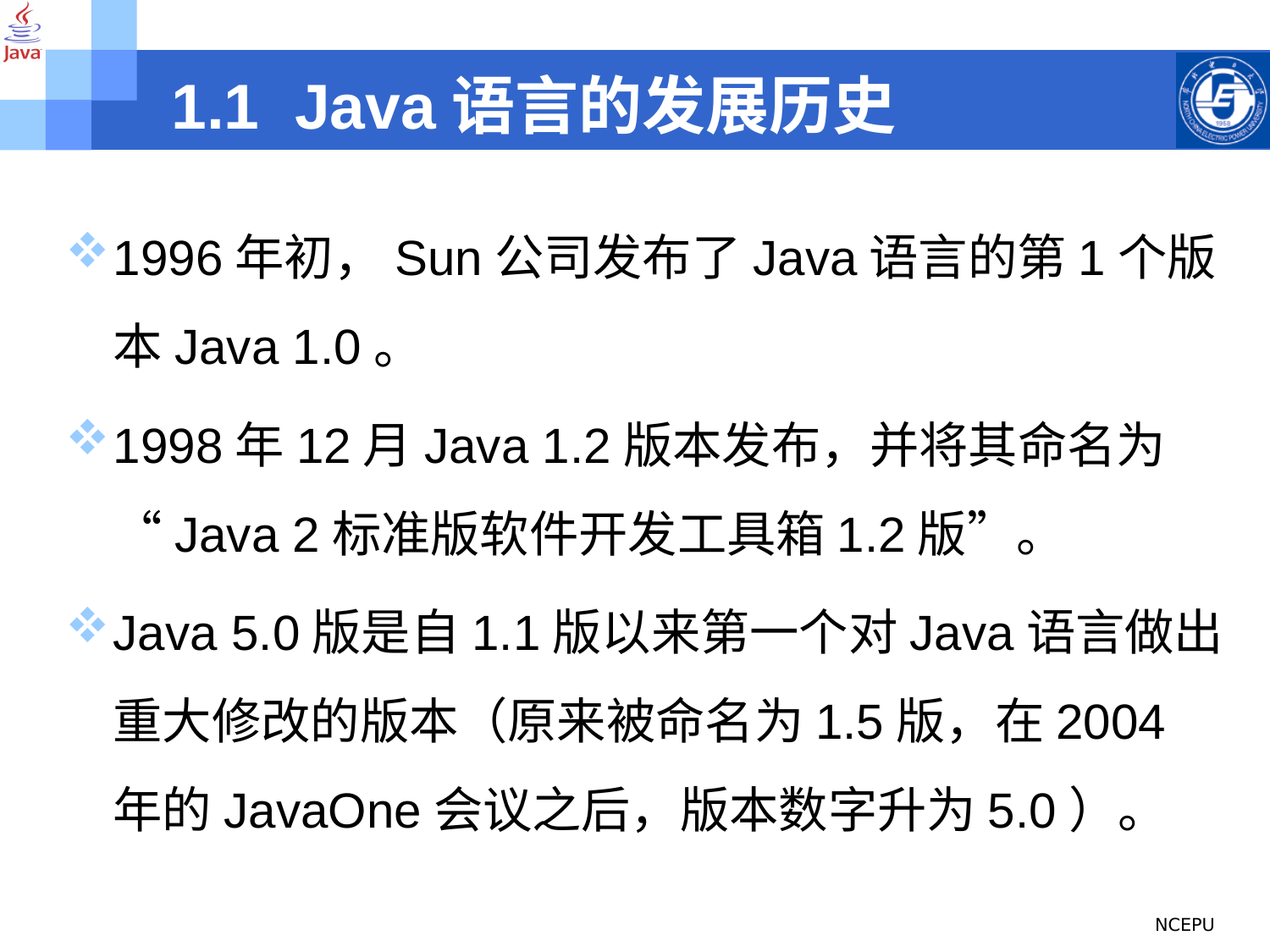

# 1.1  Java语言的发展历史
1996年初，Sun公司发布了Java语言的第1个版本Java 1.0。
1998年12月Java 1.2版本发布，并将其命名为“Java 2标准版软件开发工具箱1.2版”。
Java 5.0版是自1.1版以来第一个对Java语言做出重大修改的版本（原来被命名为1.5版，在2004年的JavaOne会议之后，版本数字升为5.0）。

NCEPU